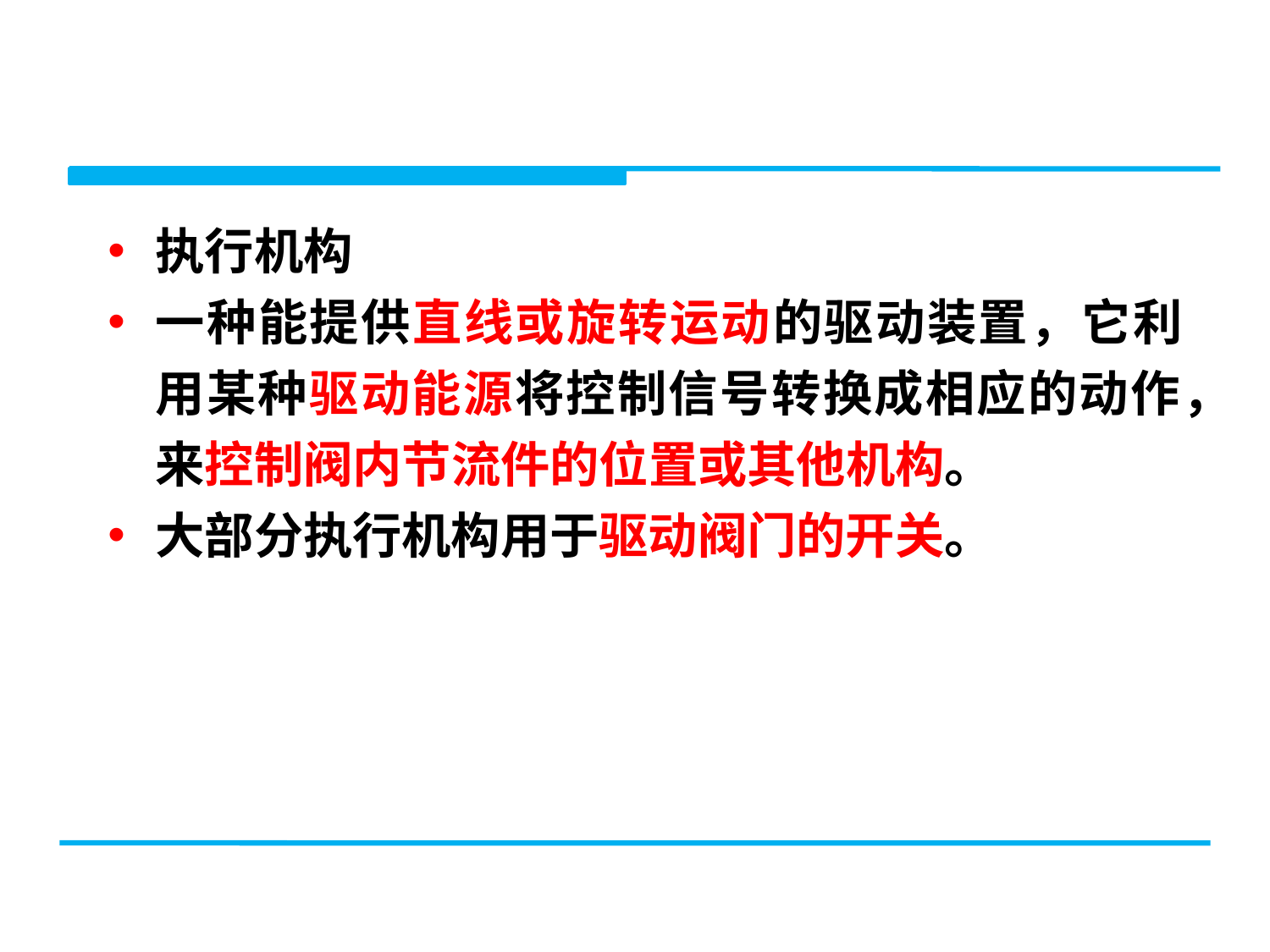

执行机构
一种能提供直线或旋转运动的驱动装置，它利用某种驱动能源将控制信号转换成相应的动作，来控制阀内节流件的位置或其他机构。
大部分执行机构用于驱动阀门的开关。